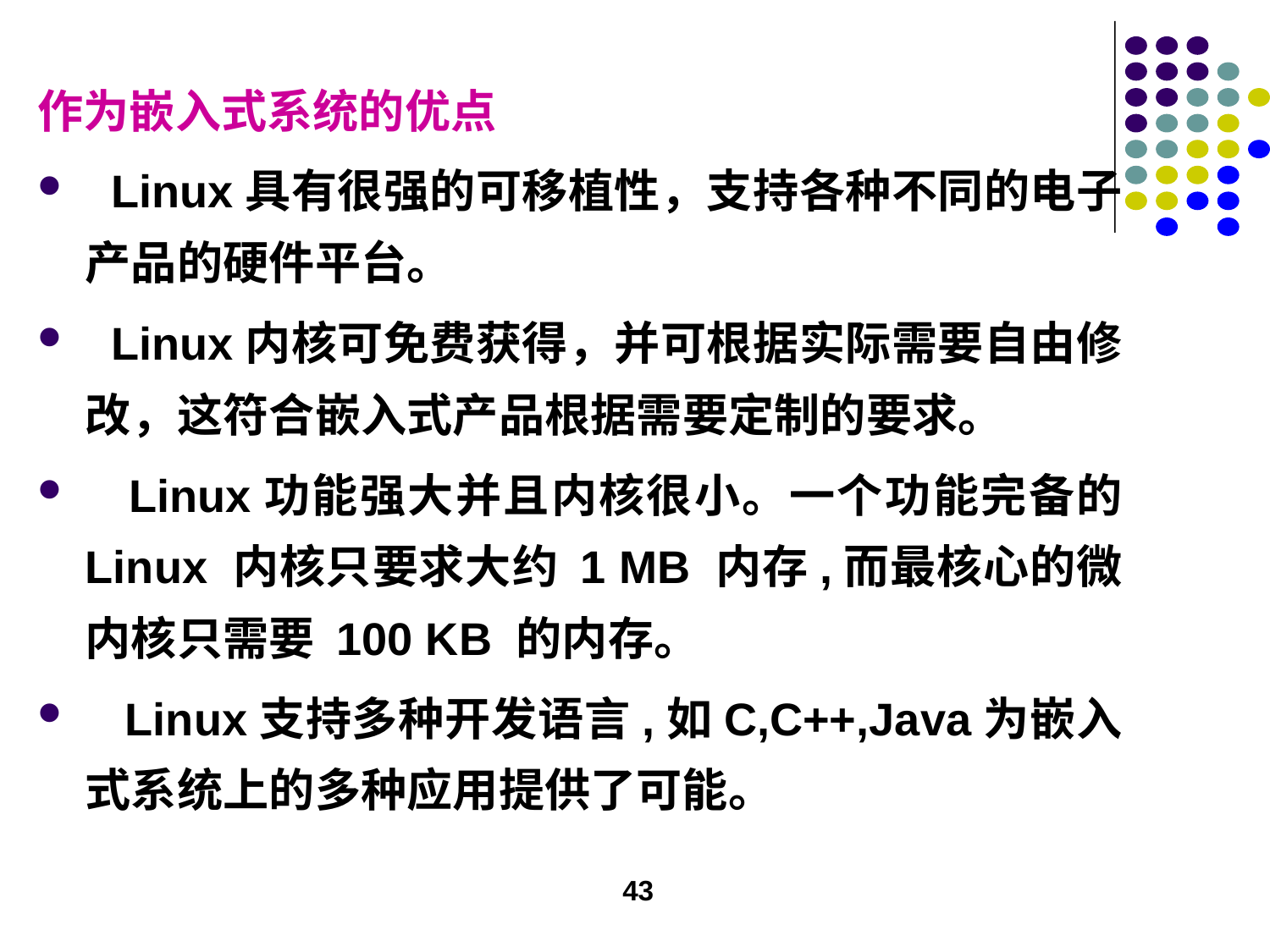

作为嵌入式系统的优点
  Linux具有很强的可移植性，支持各种不同的电子产品的硬件平台。
  Linux内核可免费获得，并可根据实际需要自由修改，这符合嵌入式产品根据需要定制的要求。
   Linux功能强大并且内核很小。一个功能完备的 Linux 内核只要求大约 1 MB 内存,而最核心的微内核只需要 100 KB 的内存。
   Linux支持多种开发语言,如C,C++,Java为嵌入式系统上的多种应用提供了可能。
43